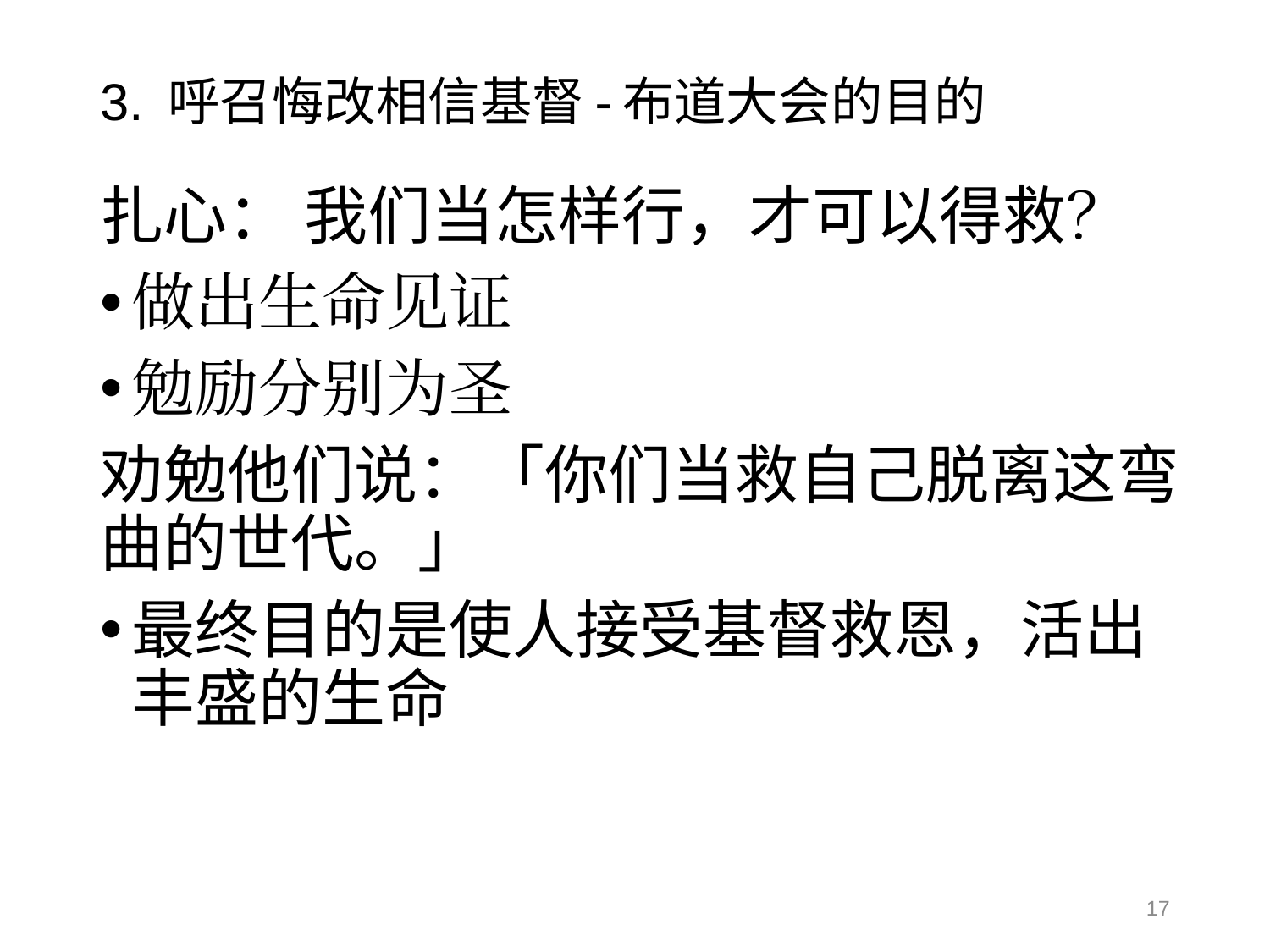

# 3. 呼召悔改相信基督-布道大会的目的
扎心： 我们当怎样行，才可以得救？
做出生命见证
勉励分别为圣
劝勉他们说：「你们当救自己脱离这弯曲的世代。」
最终目的是使人接受基督救恩，活出丰盛的生命
17